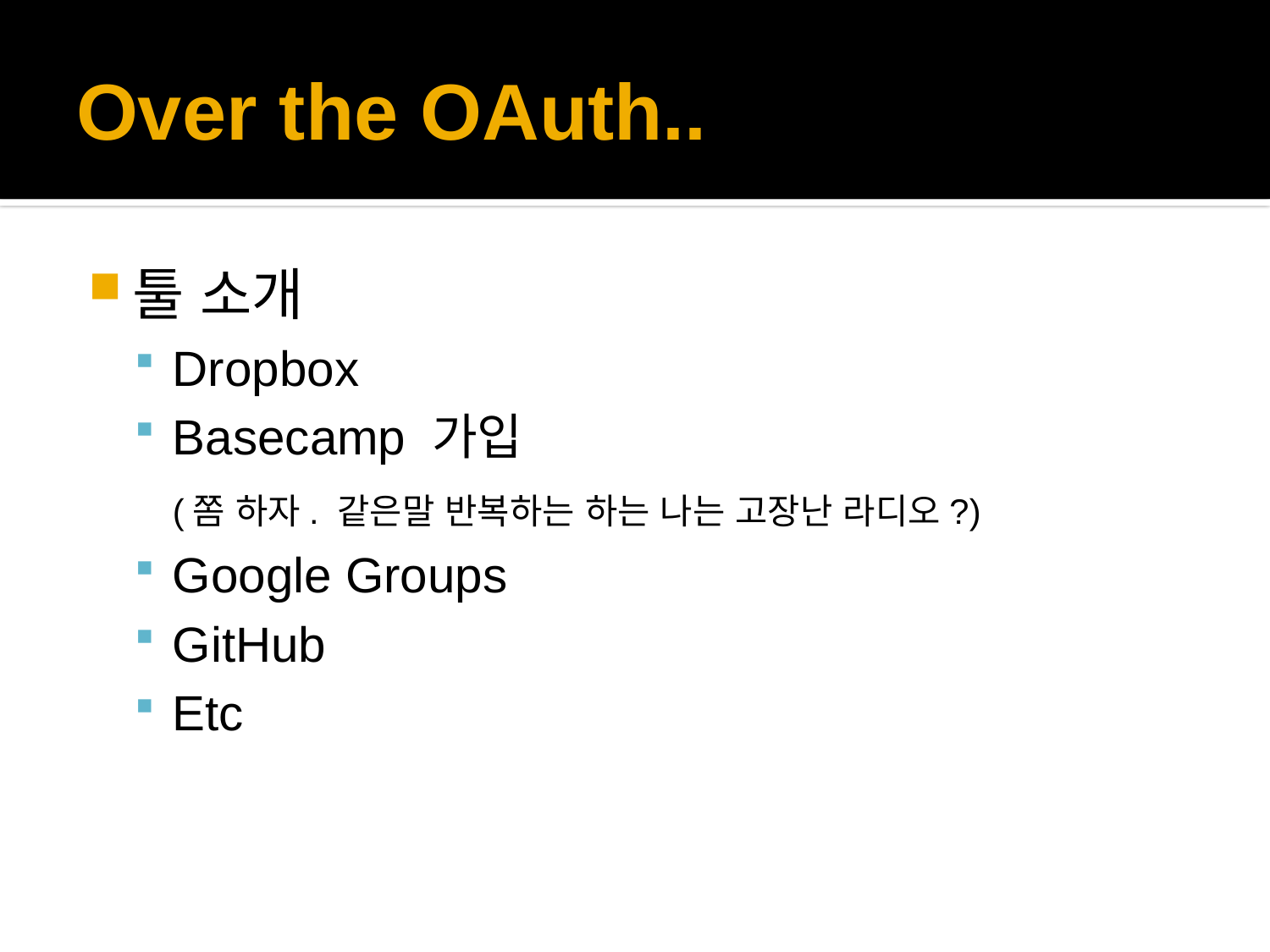

# Over the OAuth..
툴 소개
Dropbox
Basecamp 가입
	(쫌 하자. 같은말 반복하는 하는 나는 고장난 라디오?)
Google Groups
GitHub
Etc